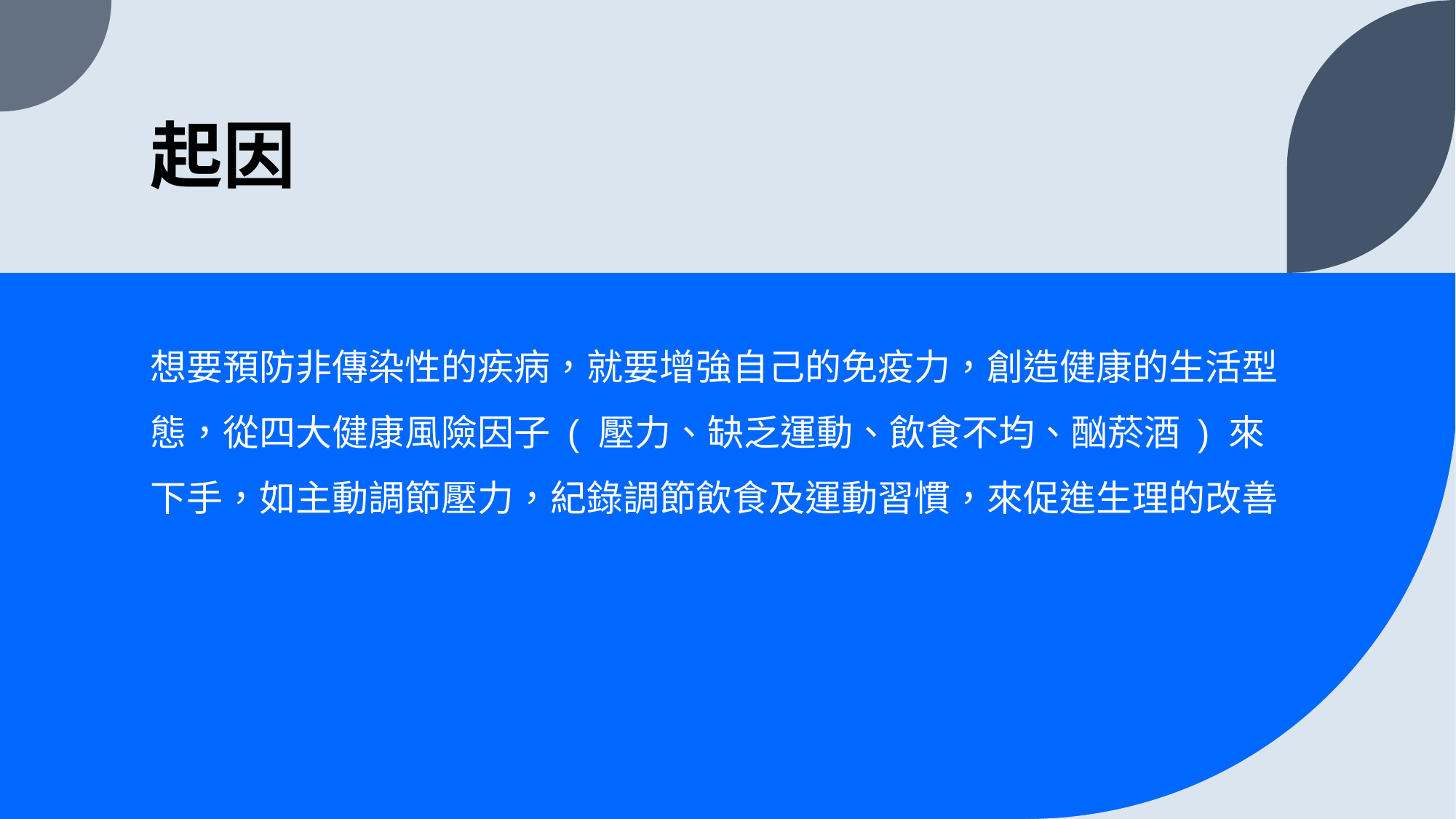

# 起因
想要預防非傳染性的疾病，就要增強自己的免疫力，創造健康的生活型態，從四大健康風險因子 ( 壓力、缺乏運動、飲食不均、酗菸酒 ) 來下手，如主動調節壓力，紀錄調節飲食及運動習慣，來促進生理的改善